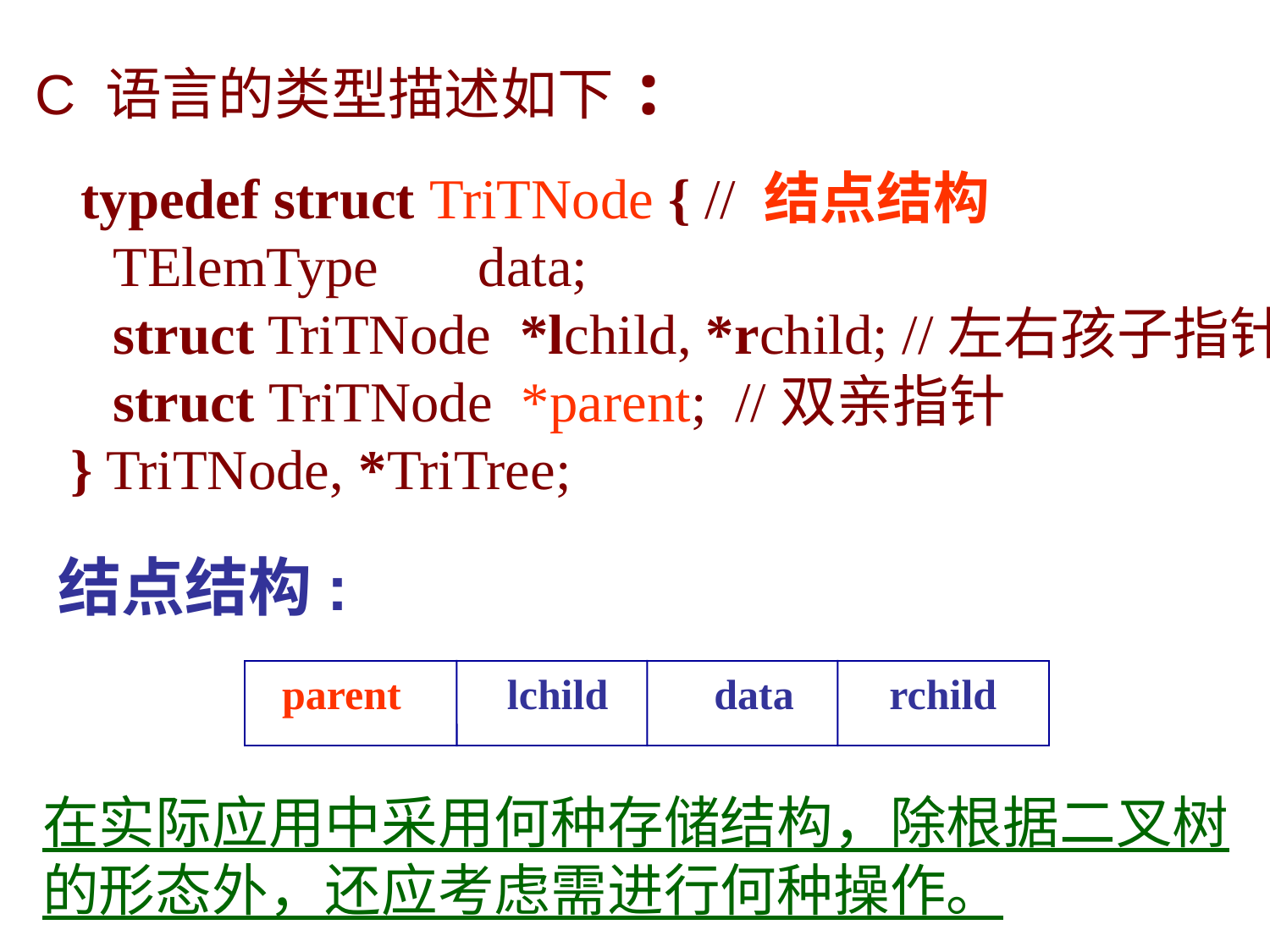

C 语言的类型描述如下:
     typedef struct TriTNode { // 结点结构
      TElemType       data;
      struct TriTNode  *lchild, *rchild; //左右孩子指针
      struct TriTNode  *parent;  //双亲指针
   } TriTNode, *TriTree;
结点结构:
  parent          lchild          data         rchild

在实际应用中采用何种存储结构，除根据二叉树的形态外，还应考虑需进行何种操作。